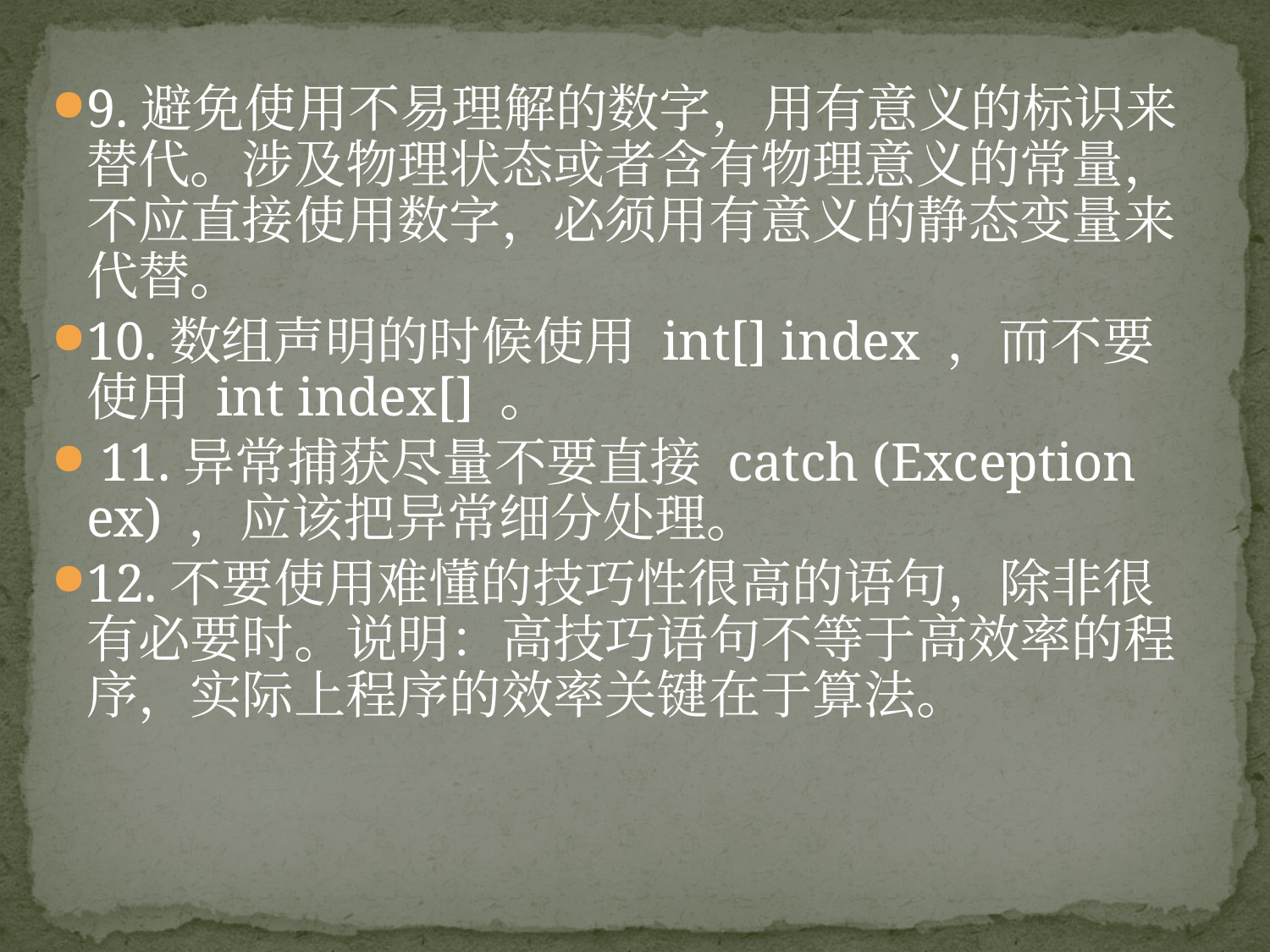

9.避免使用不易理解的数字，用有意义的标识来替代。涉及物理状态或者含有物理意义的常量，不应直接使用数字，必须用有意义的静态变量来代替。
10.数组声明的时候使用 int[] index ，而不要使用 int index[] 。
 11.异常捕获尽量不要直接 catch (Exception ex) ，应该把异常细分处理。
12.不要使用难懂的技巧性很高的语句，除非很有必要时。说明：高技巧语句不等于高效率的程序，实际上程序的效率关键在于算法。